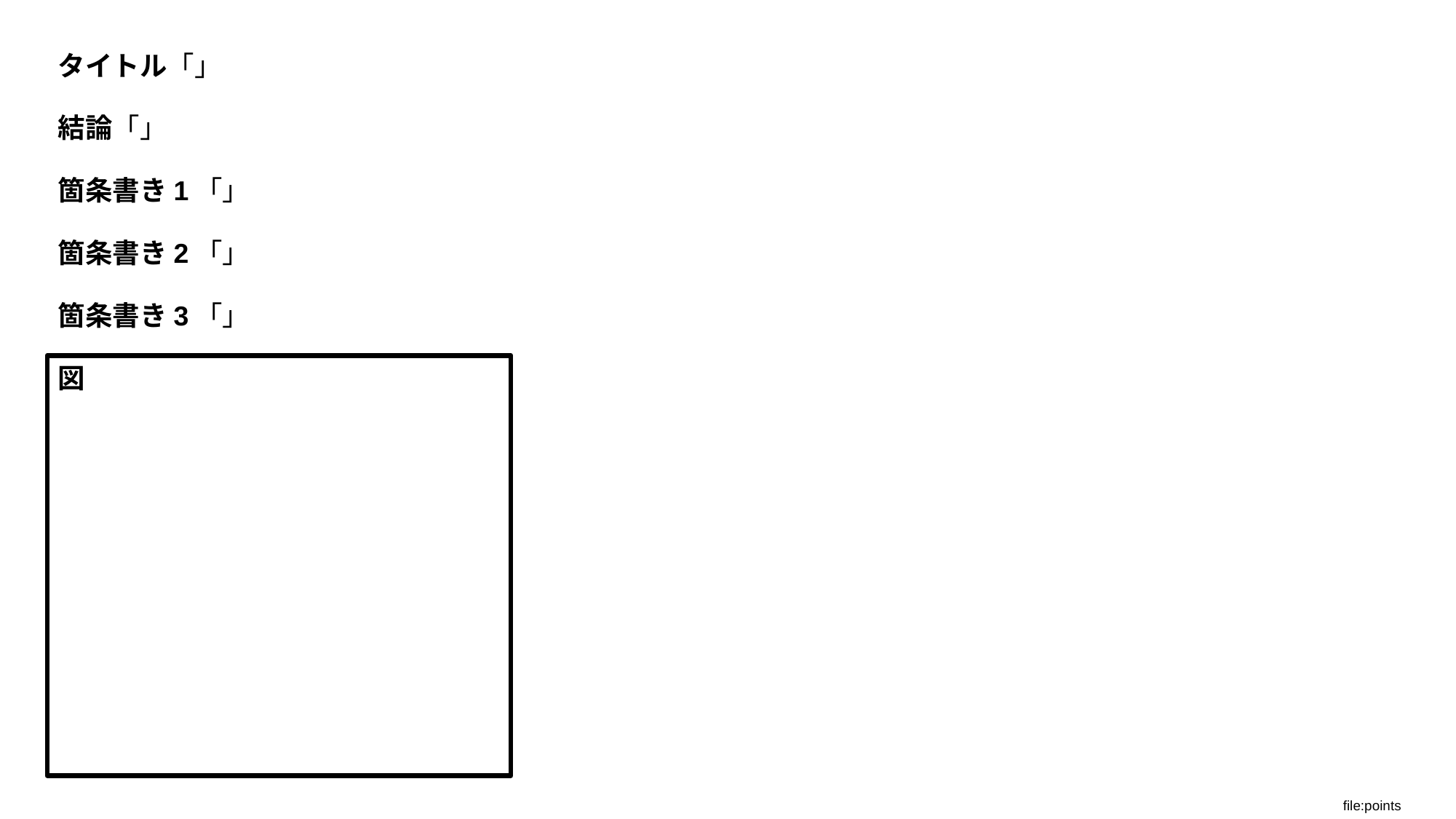

タイトル「」
結論「」

箇条書き1「」
箇条書き2「」
箇条書き3「」
図
file:points